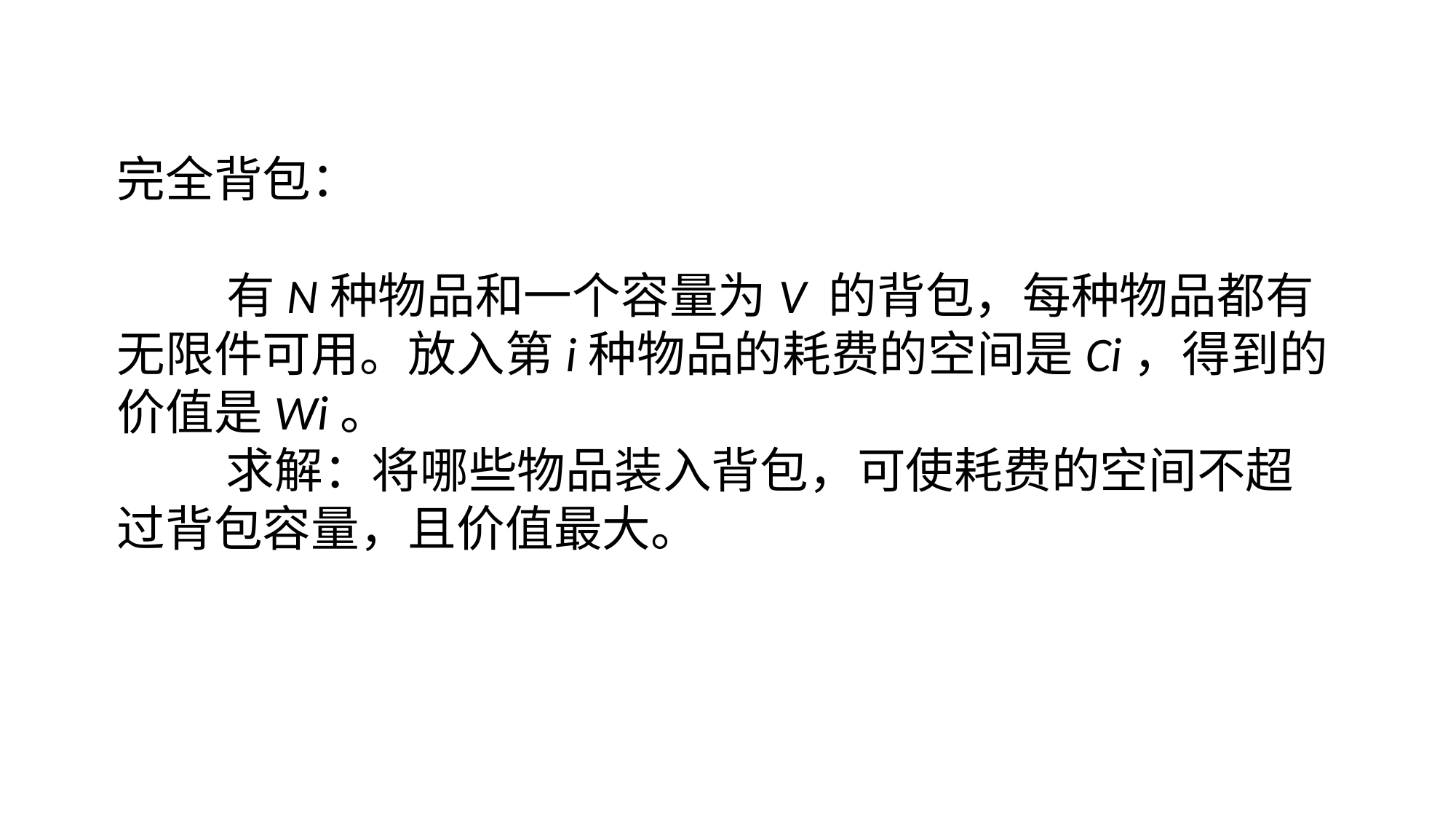

完全背包：

         有N种物品和一个容量为V 的背包，每种物品都有无限件可用。放入第i种物品的耗费的空间是Ci，得到的价值是Wi。
	求解：将哪些物品装入背包，可使耗费的空间不超过背包容量，且价值最大。